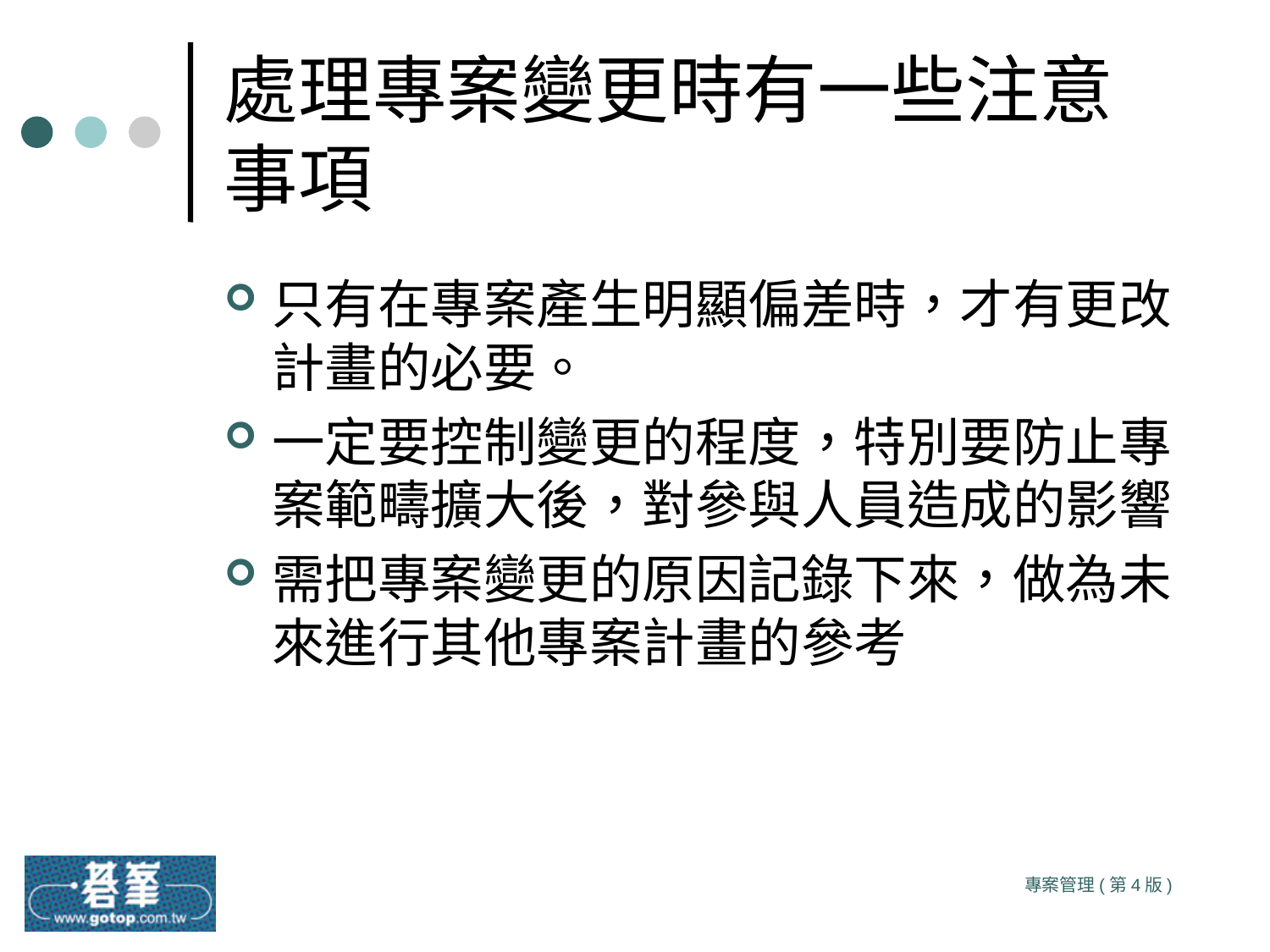

# 處理專案變更時有一些注意事項
只有在專案產生明顯偏差時，才有更改計畫的必要。
一定要控制變更的程度，特別要防止專案範疇擴大後，對參與人員造成的影響
需把專案變更的原因記錄下來，做為未來進行其他專案計畫的參考
專案管理(第4版)